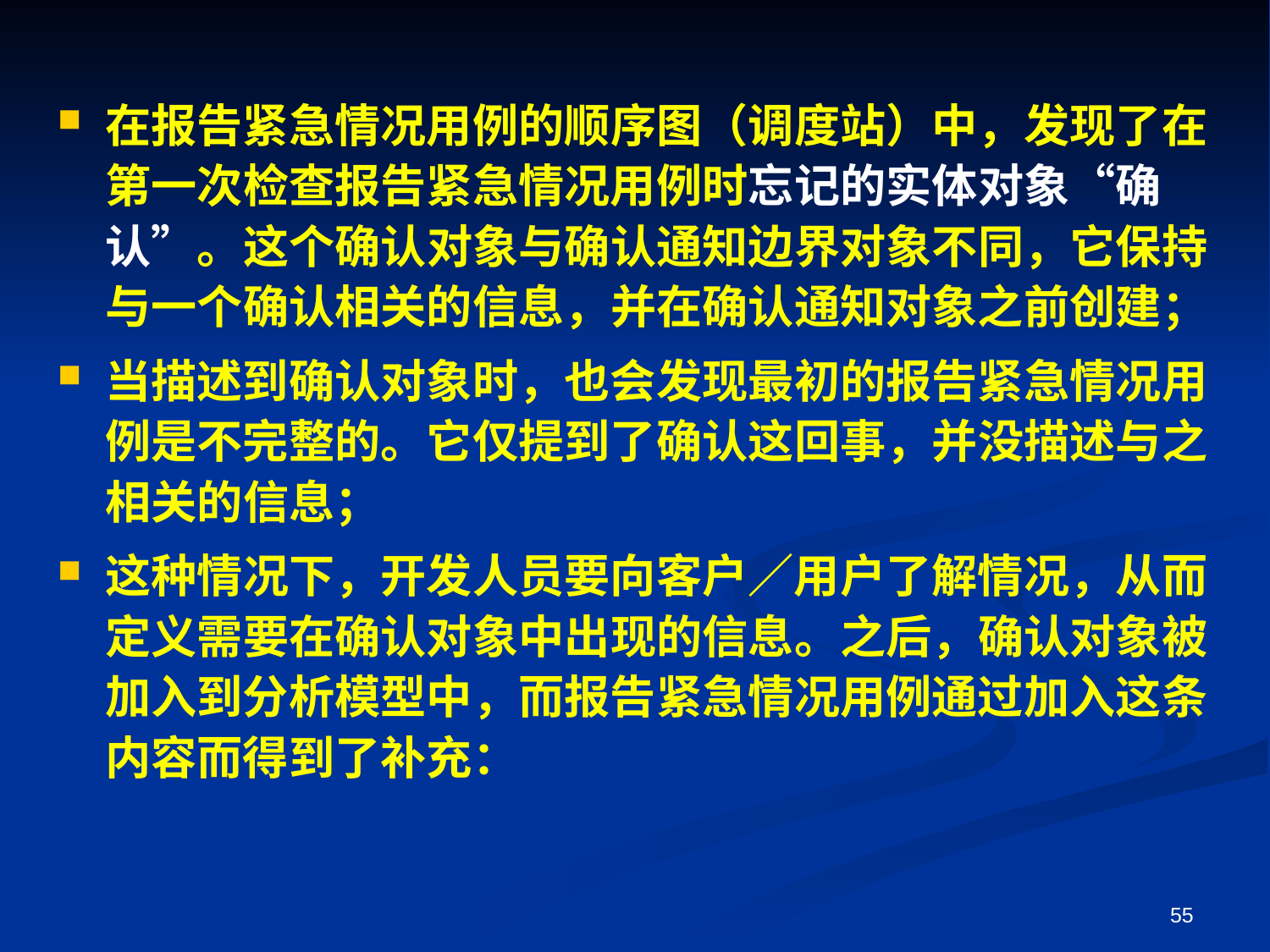

在报告紧急情况用例的顺序图（调度站）中，发现了在第一次检查报告紧急情况用例时忘记的实体对象“确认”。这个确认对象与确认通知边界对象不同，它保持与一个确认相关的信息，并在确认通知对象之前创建；
当描述到确认对象时，也会发现最初的报告紧急情况用例是不完整的。它仅提到了确认这回事，并没描述与之相关的信息；
这种情况下，开发人员要向客户／用户了解情况，从而定义需要在确认对象中出现的信息。之后，确认对象被加入到分析模型中，而报告紧急情况用例通过加入这条内容而得到了补充：
55